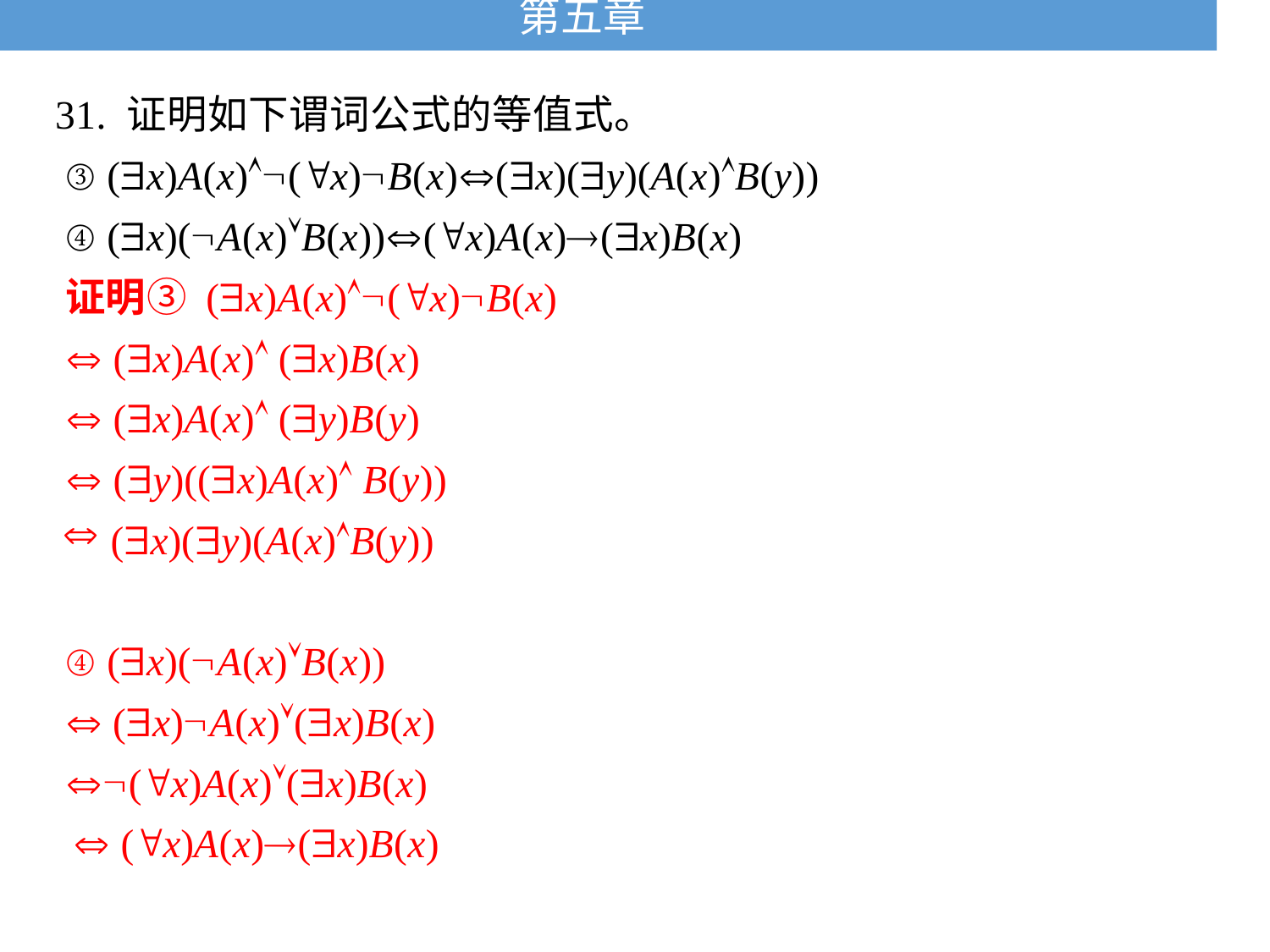

# 第五章
31. 证明如下谓词公式的等值式。
③ (∃x)A(x)∧¬(∀x)¬B(x)⇔(∃x)(∃y)(A(x)∧B(y))
④ (∃x)(¬A(x)∨B(x))⇔(∀x)A(x)→(∃x)B(x)
证明③ (∃x)A(x)∧¬(∀x)¬B(x)
⇔ (∃x)A(x)∧ (∃x)B(x)
⇔ (∃x)A(x)∧ (∃y)B(y)
⇔ (∃y)((∃x)A(x)∧ B(y))
(∃x)(∃y)(A(x)∧B(y))

④ (∃x)(¬A(x)∨B(x))
⇔ (∃x)¬A(x)∨(∃x)B(x)
⇔¬(∀x)A(x)∨(∃x)B(x)
   ⇔ (∀x)A(x)→(∃x)B(x)